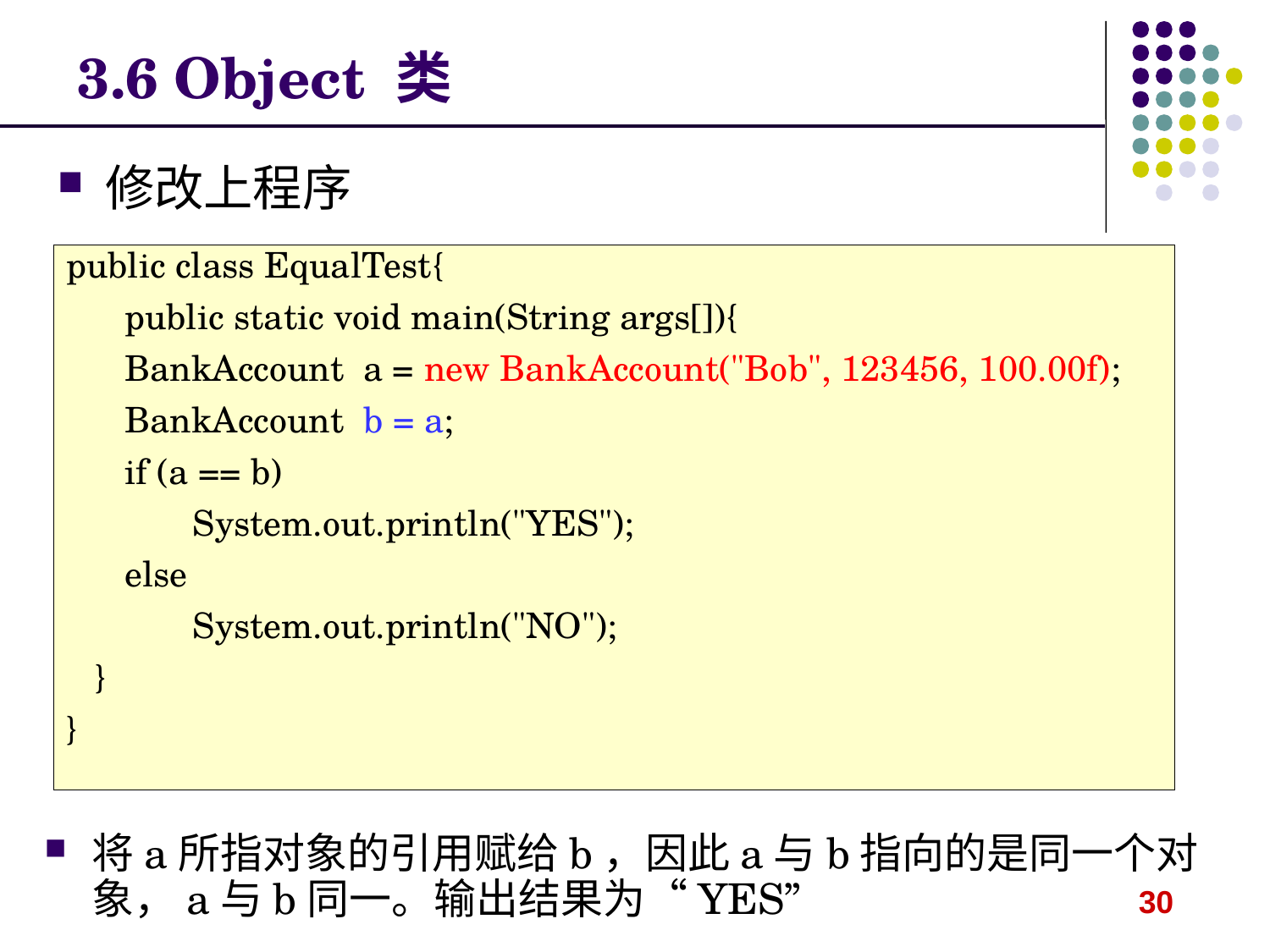

# 3.6 Object 类
修改上程序

public class EqualTest{
      public static void main(String args[]){
      BankAccount  a = new BankAccount("Bob", 123456, 100.00f);
      BankAccount  b = a;
      if (a == b)
             System.out.println("YES");
      else
             System.out.println("NO");
   }
}
将a所指对象的引用赋给b，因此a与b指向的是同一个对象，a与b同一。输出结果为“YES”